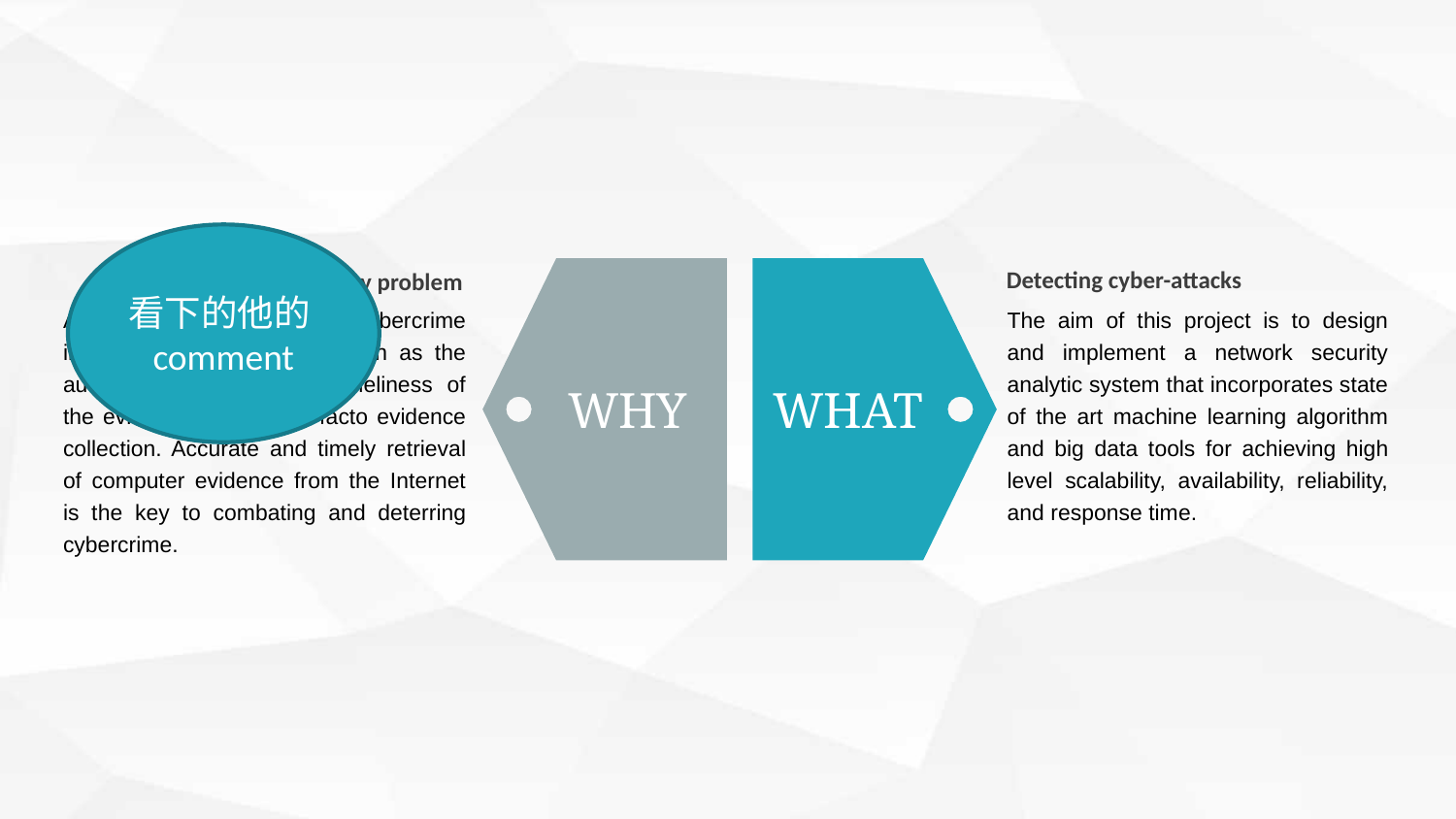

看下的他的comment

Solve the network security problem
After the occurrence of a cybercrime incident, there are issues such as the authenticity, validity, and timeliness of the evidence for ex post facto evidence collection. Accurate and timely retrieval of computer evidence from the Internet is the key to combating and deterring cybercrime.

WHY

Detecting cyber-attacks
The aim of this project is to design and implement a network security analytic system that incorporates state of the art machine learning algorithm and big data tools for achieving high level scalability, availability, reliability, and response time.
WHAT